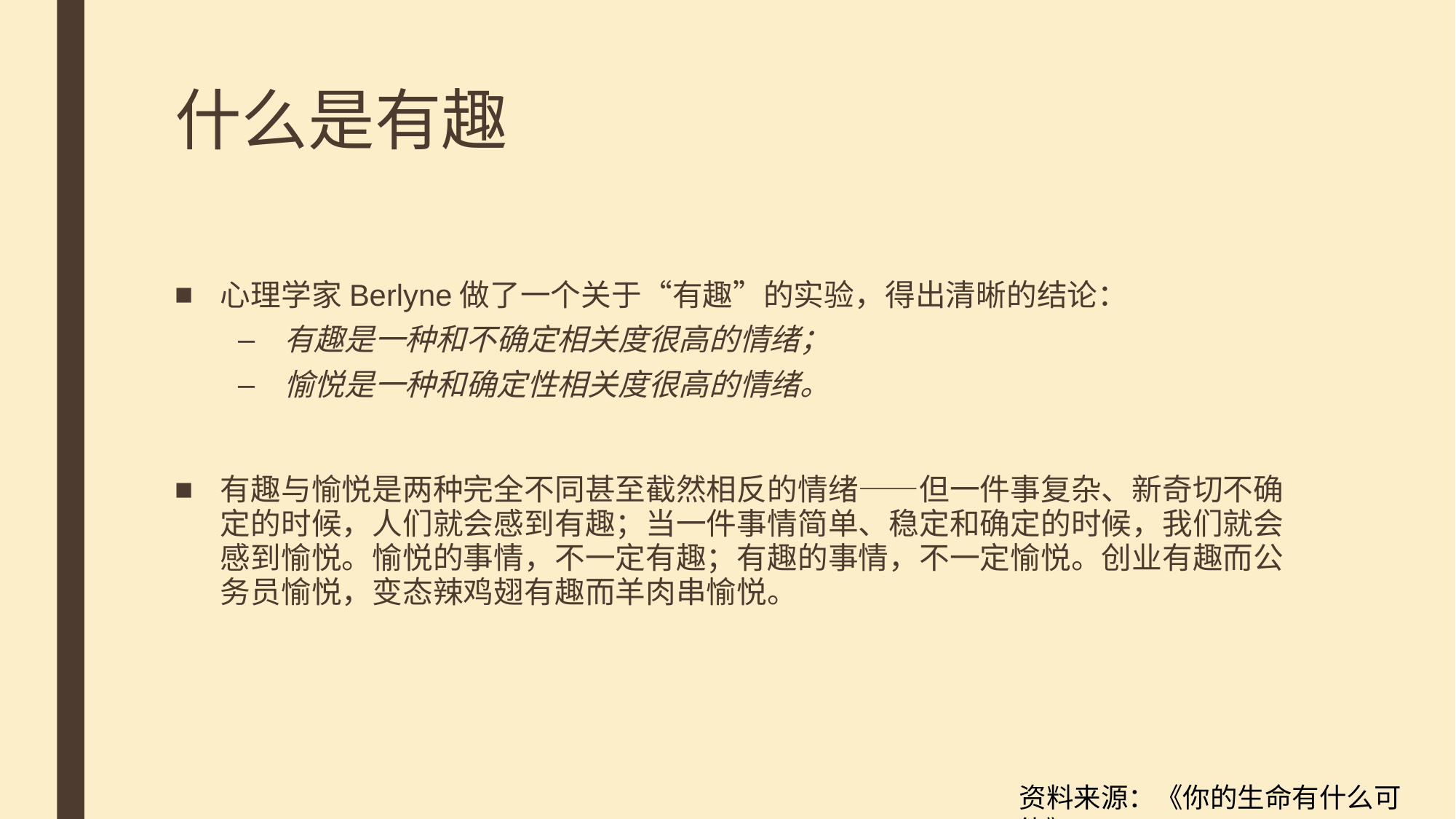

# 什么是有趣
心理学家Berlyne做了一个关于“有趣”的实验，得出清晰的结论：
有趣是一种和不确定相关度很高的情绪；
愉悦是一种和确定性相关度很高的情绪。

有趣与愉悦是两种完全不同甚至截然相反的情绪——但一件事复杂、新奇切不确定的时候，人们就会感到有趣；当一件事情简单、稳定和确定的时候，我们就会感到愉悦。愉悦的事情，不一定有趣；有趣的事情，不一定愉悦。创业有趣而公务员愉悦，变态辣鸡翅有趣而羊肉串愉悦。
资料来源：《你的生命有什么可能》